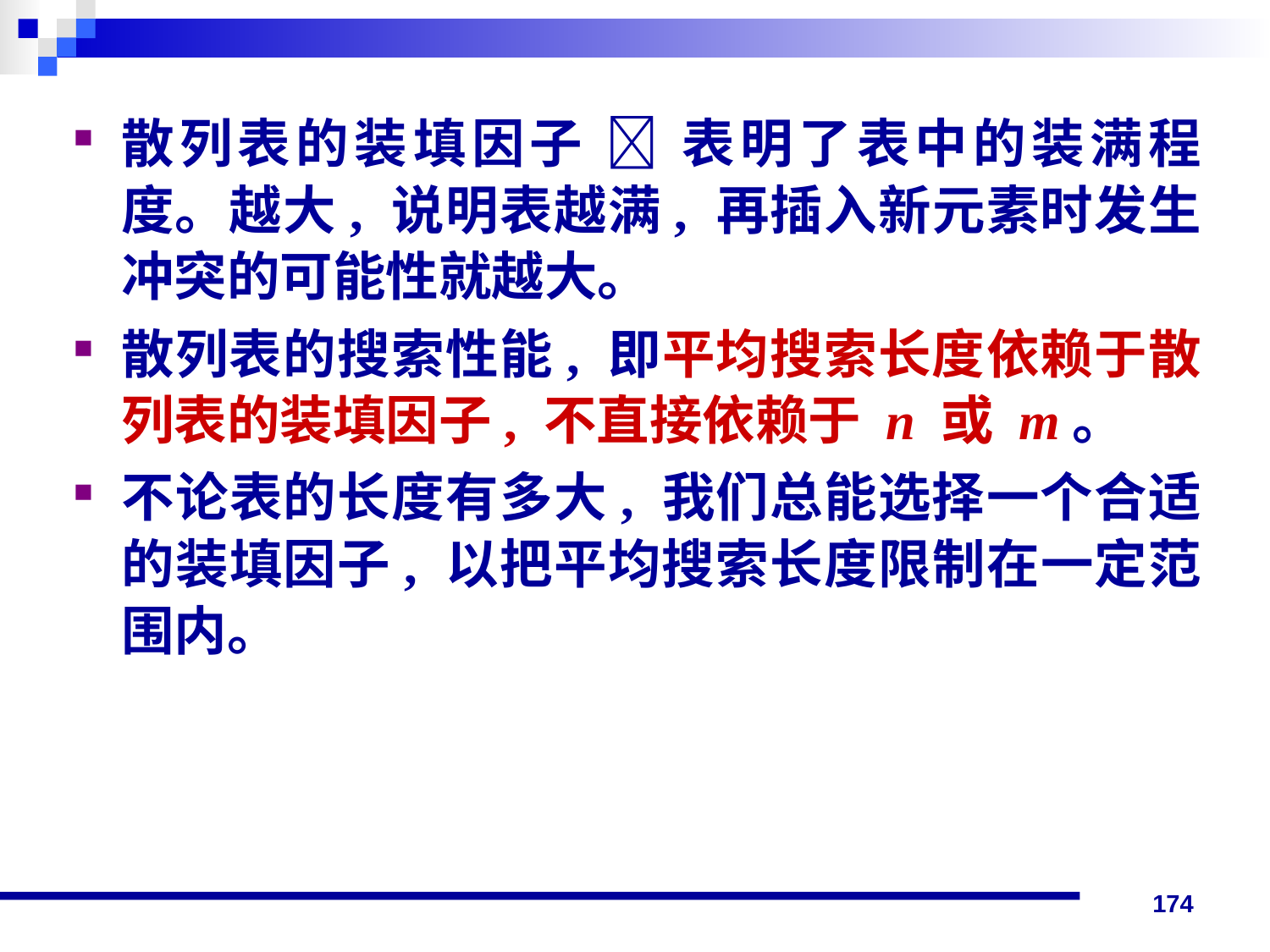

散列表的装填因子 α 表明了表中的装满程度。越大, 说明表越满, 再插入新元素时发生冲突的可能性就越大。
散列表的搜索性能, 即平均搜索长度依赖于散列表的装填因子, 不直接依赖于 n 或 m。
不论表的长度有多大, 我们总能选择一个合适的装填因子, 以把平均搜索长度限制在一定范围内。
174